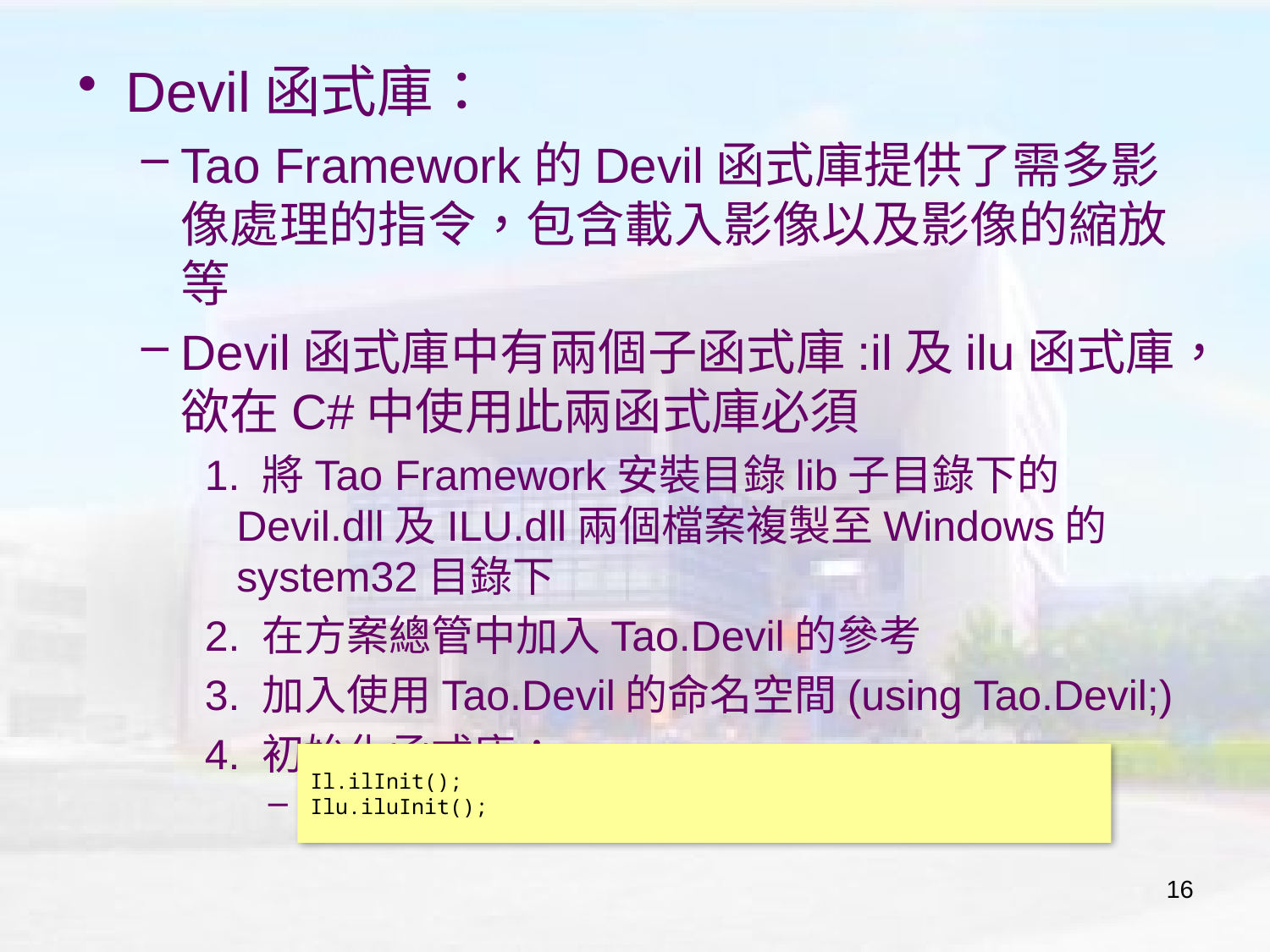

Devil函式庫：
Tao Framework的Devil函式庫提供了需多影像處理的指令，包含載入影像以及影像的縮放等
Devil函式庫中有兩個子函式庫:il及ilu函式庫，欲在C#中使用此兩函式庫必須
1. 將Tao Framework安裝目錄lib子目錄下的Devil.dll及ILU.dll兩個檔案複製至Windows的system32目錄下
2. 在方案總管中加入Tao.Devil的參考
3. 加入使用Tao.Devil的命名空間(using Tao.Devil;)
4. 初始化函式庫：
在適當的地方(如表單的建構函數Form())加入：
Il.ilInit();
Ilu.iluInit();
16